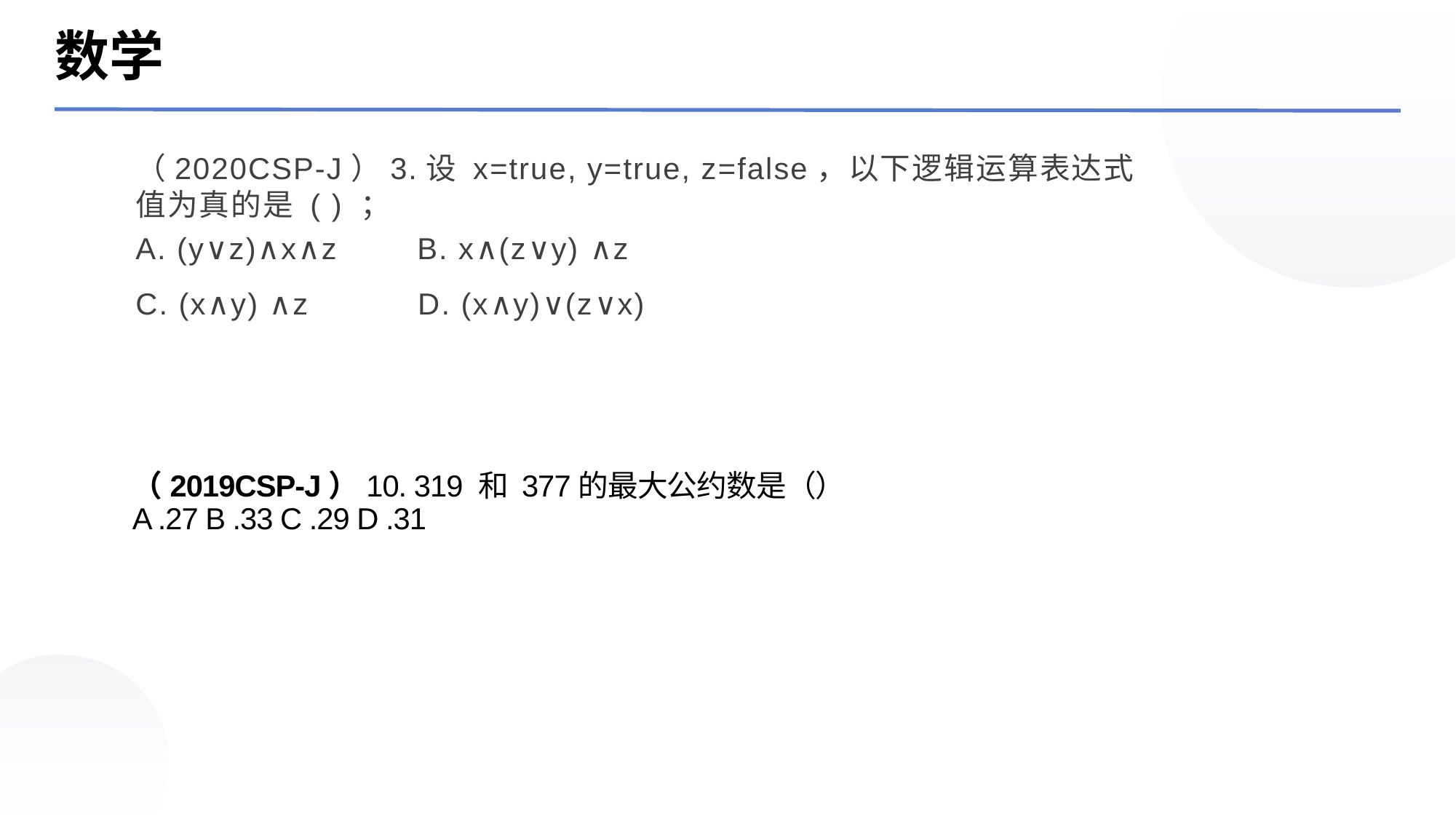

数学
（2020CSP-J）3.设 x=true, y=true, z=false，以下逻辑运算表达式值为真的是 ( ) ；
A. (y∨z)∧x∧z        B. x∧(z∨y) ∧z
C. (x∧y) ∧z           D. (x∧y)∨(z∨x)
（2019CSP-J）10. 319 和 377的最大公约数是（）
A .27 B .33 C .29 D .31